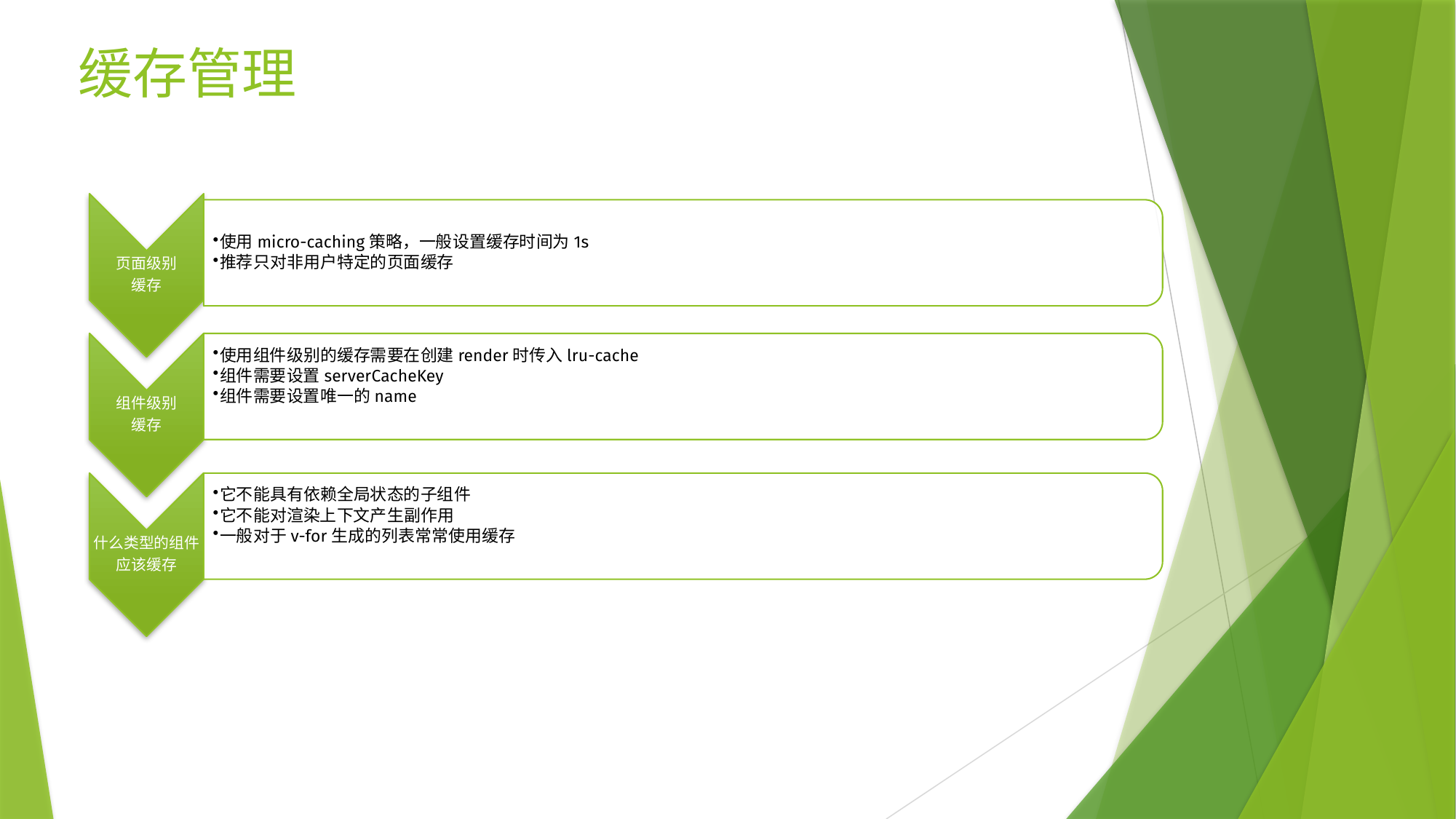

缓存管理
页面级别
缓存
使用micro-caching策略，一般设置缓存时间为1s
推荐只对非用户特定的页面缓存
组件级别
缓存
使用组件级别的缓存需要在创建render时传入lru-cache
组件需要设置serverCacheKey
组件需要设置唯一的name

什么类型的组件
应该缓存
它不能具有依赖全局状态的子组件
它不能对渲染上下文产生副作用
一般对于v-for生成的列表常常使用缓存